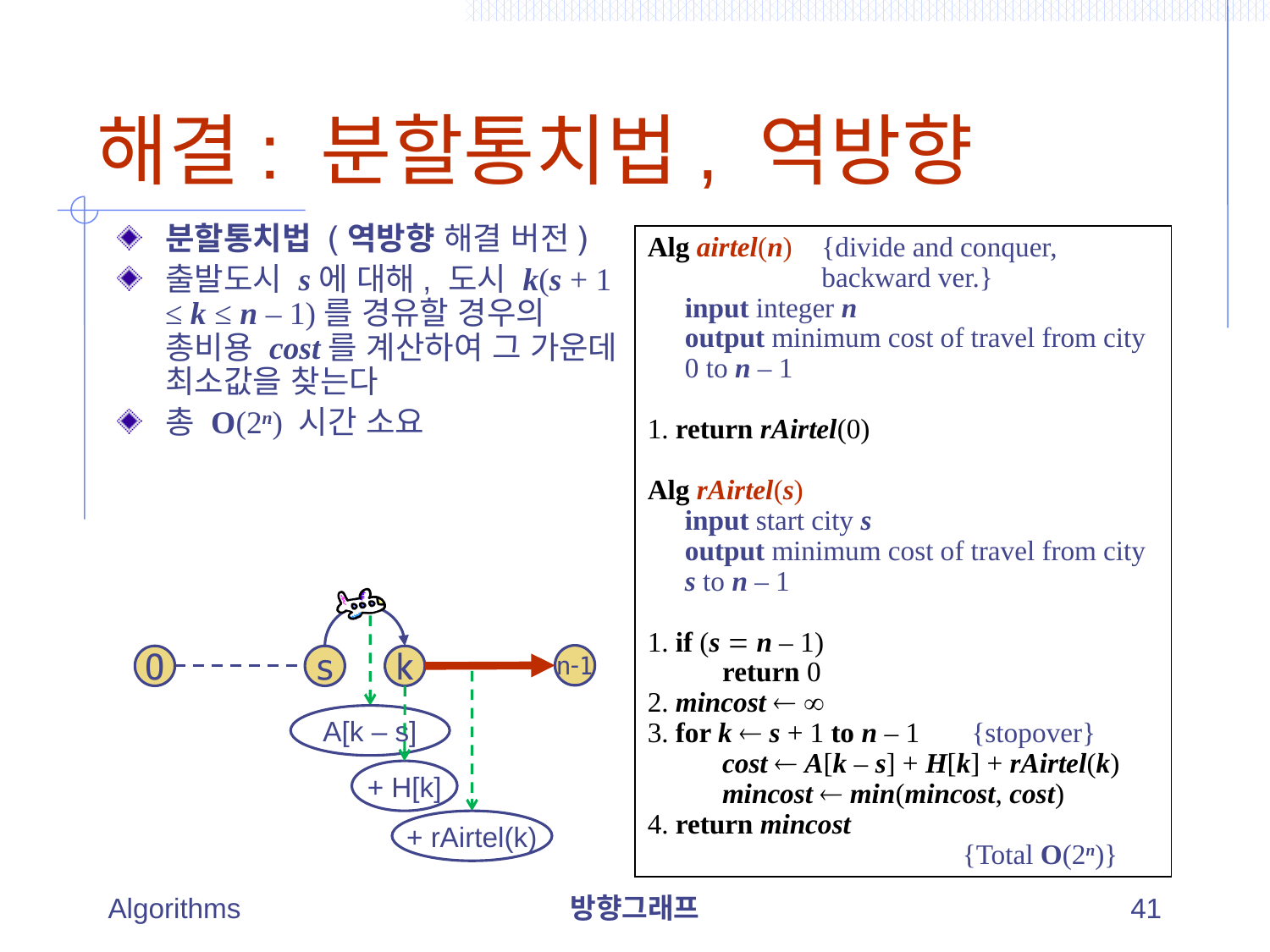

# 해결: 분할통치법, 역방향
분할통치법 (역방향 해결 버전)
출발도시 s에 대해, 도시 k(s + 1 ≤ k ≤ n – 1)를 경유할 경우의 총비용 cost를 계산하여 그 가운데 최소값을 찾는다
총 O(2n) 시간 소요
Alg airtel(n)	{divide and conquer,
				backward ver.}
	input integer n
	output minimum cost of travel from city 		0 to n – 1

1. return rAirtel(0)

Alg rAirtel(s)
	input start city s
	output minimum cost of travel from city 		s to n – 1

1. if (s = n – 1)
		return 0
2. mincost ← ∞
3. for k ← s + 1 to n – 1  	{stopover}
		cost ← A[k – s] + H[k] + rAirtel(k)
 		mincost ← min(mincost, cost)
4. return mincost
			{Total O(2n)}

n-1
0
s
k
A[k – s]
+ H[k]
+ rAirtel(k)
Algorithms
방향그래프
41